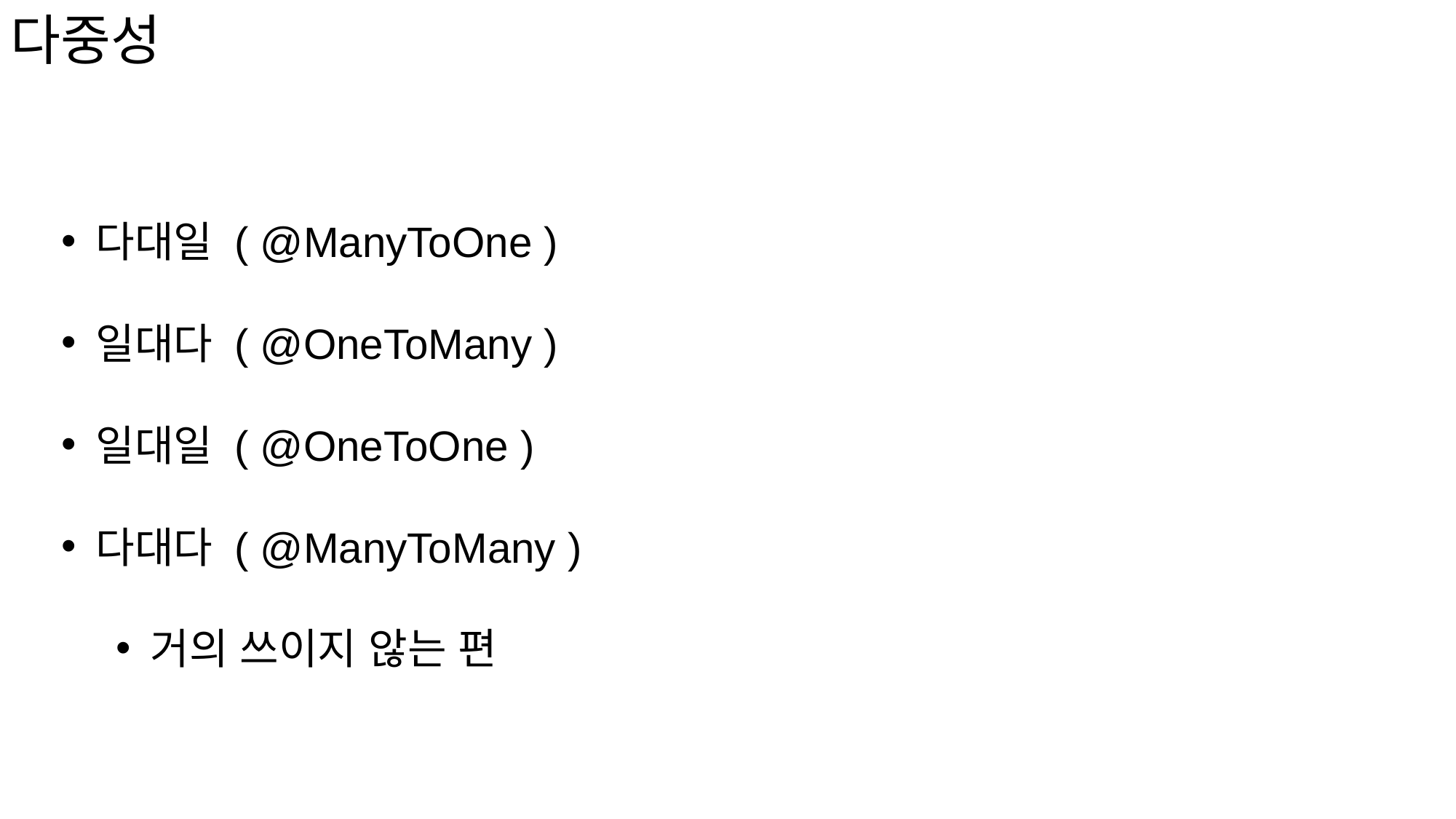

다중성
다대일 ( @ManyToOne )
일대다 ( @OneToMany )
일대일 ( @OneToOne )
다대다 ( @ManyToMany )
거의 쓰이지 않는 편